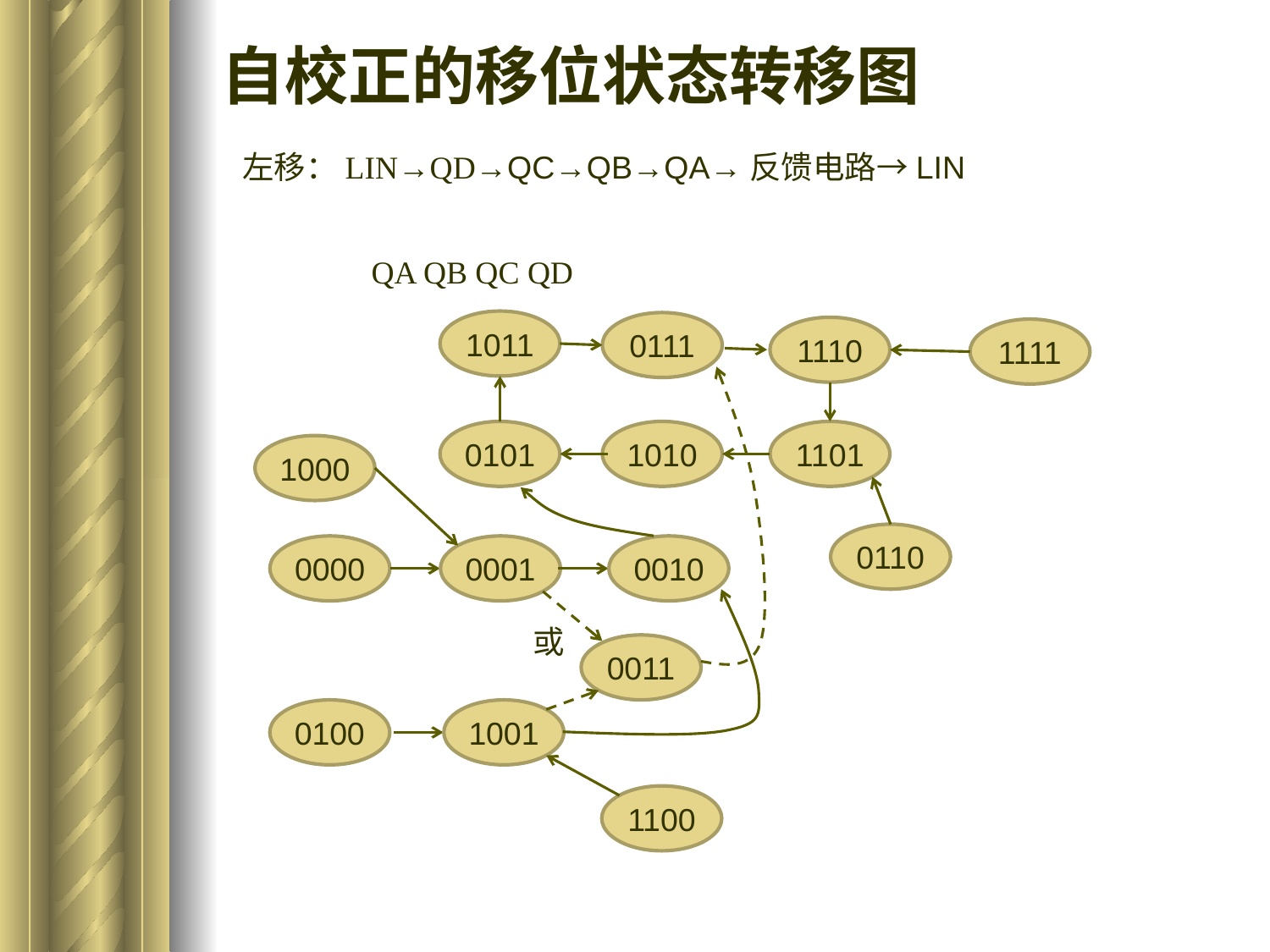

# 自校正的移位状态转移图
左移：LIN→QD→QC→QB→QA→反馈电路→LIN
QA QB QC QD
1011
0111
1110
0101
1010
1101
1111

1000

0110
0000
0001
0010

或
0011
0100
1001
1100